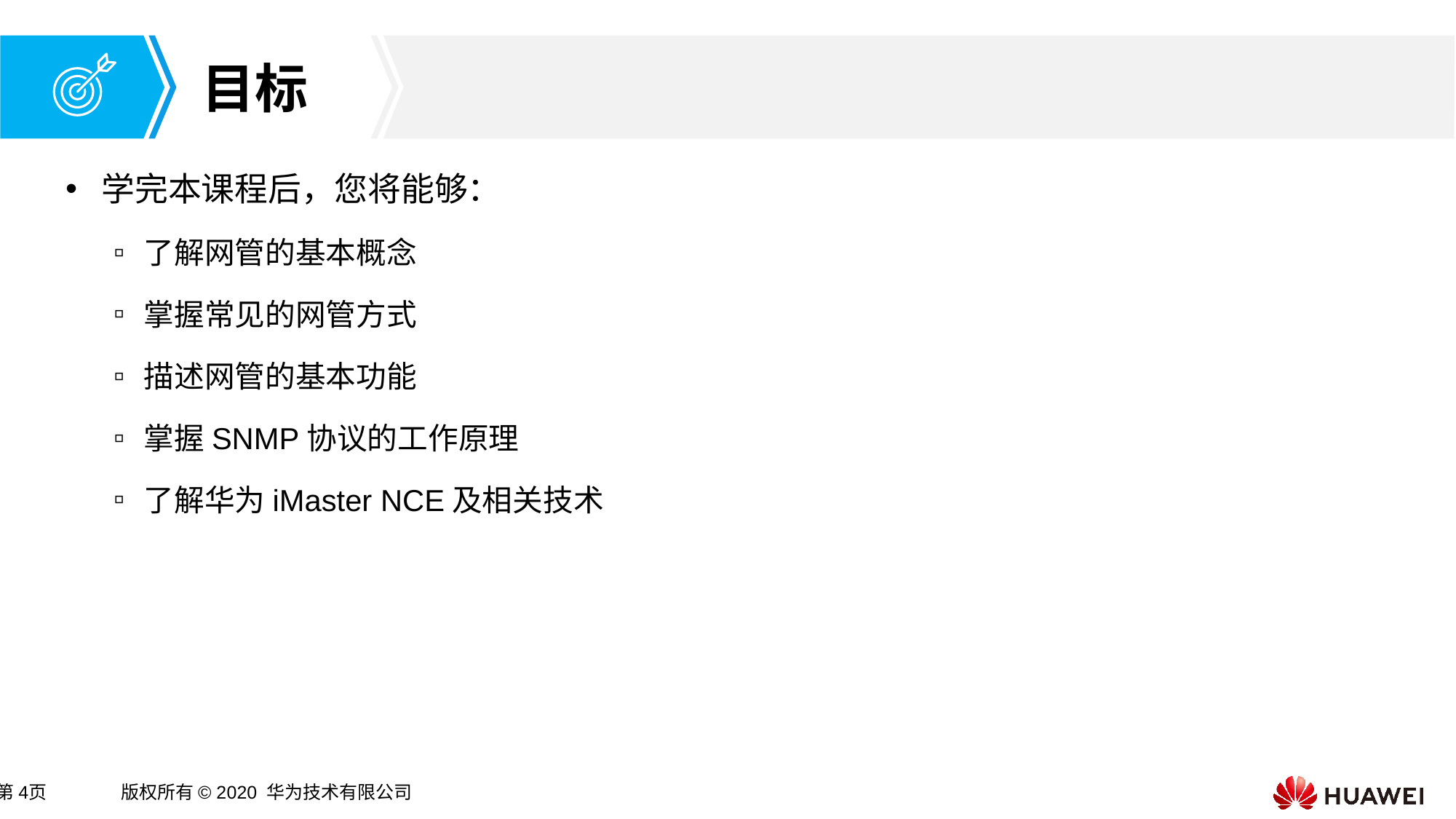

学完本课程后，您将能够：
了解网管的基本概念
掌握常见的网管方式
描述网管的基本功能
掌握SNMP协议的工作原理
了解华为iMaster NCE及相关技术